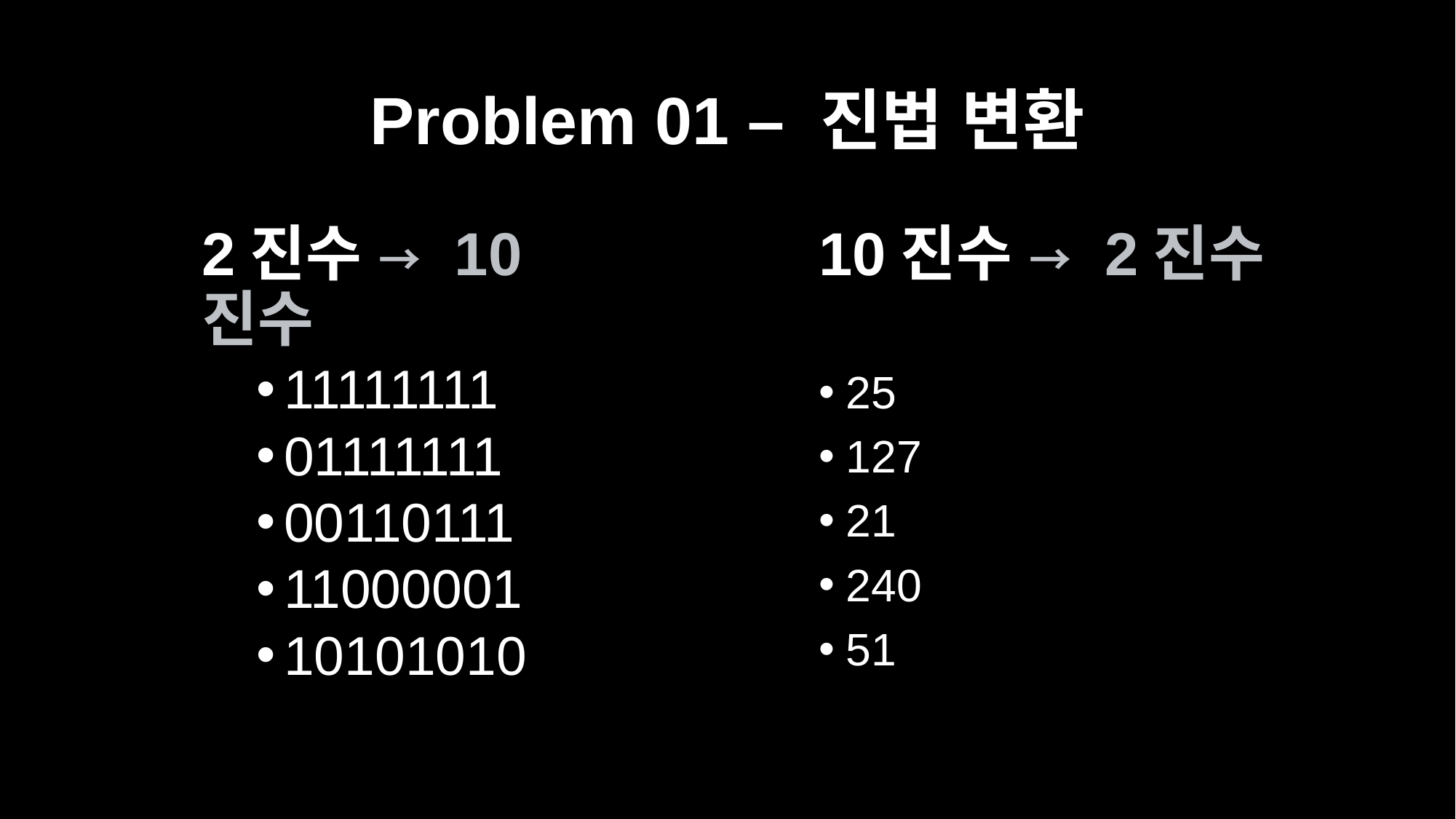

# Problem 01 – 진법 변환
2진수 →  10진수
11111111
01111111
00110111
11000001
10101010
10진수 →  2진수
25
127
21
240
51